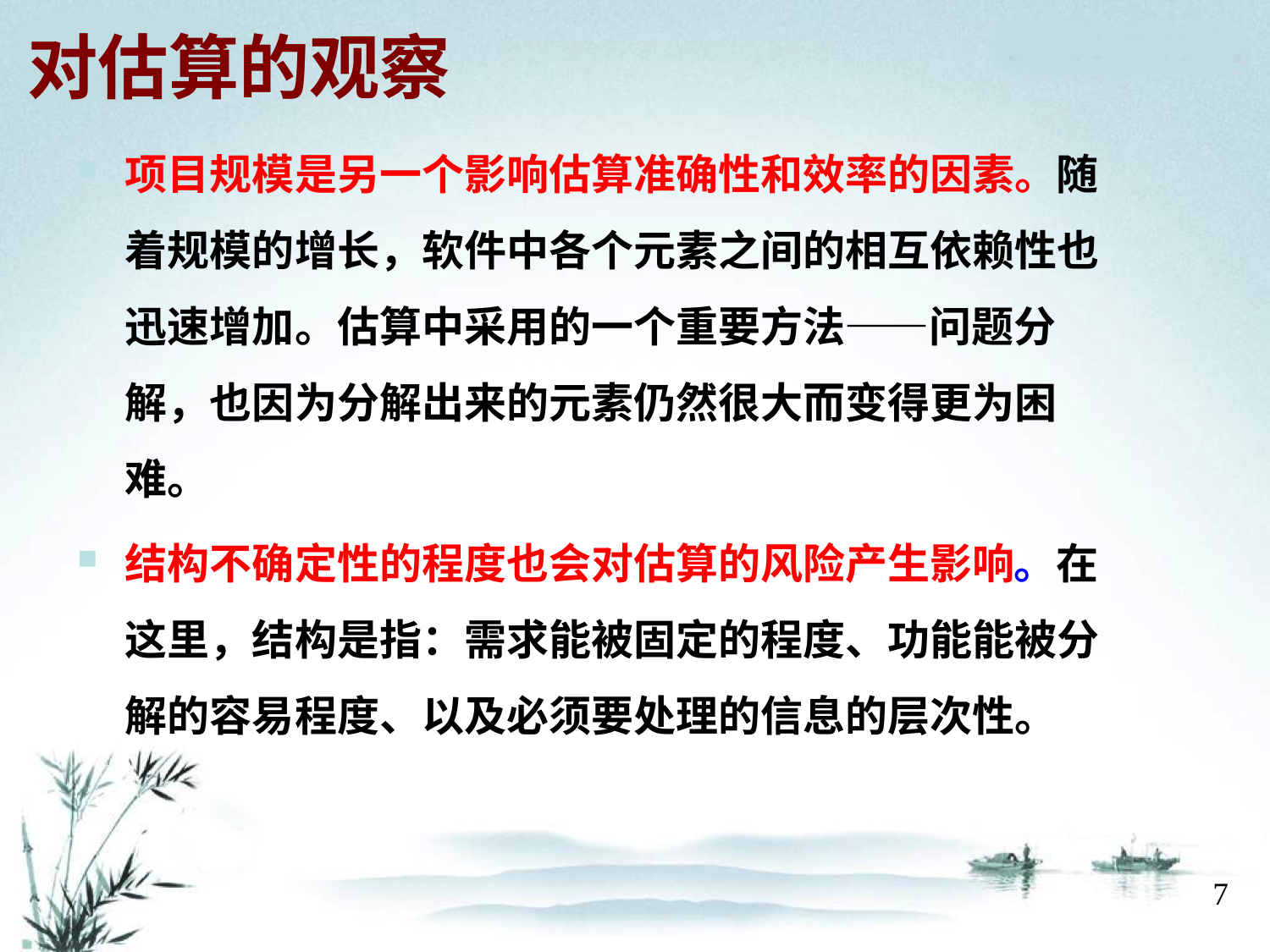

# 对估算的观察
项目规模是另一个影响估算准确性和效率的因素。随着规模的增长，软件中各个元素之间的相互依赖性也迅速增加。估算中采用的一个重要方法――问题分解，也因为分解出来的元素仍然很大而变得更为困难。
结构不确定性的程度也会对估算的风险产生影响。在这里，结构是指：需求能被固定的程度、功能能被分解的容易程度、以及必须要处理的信息的层次性。
7